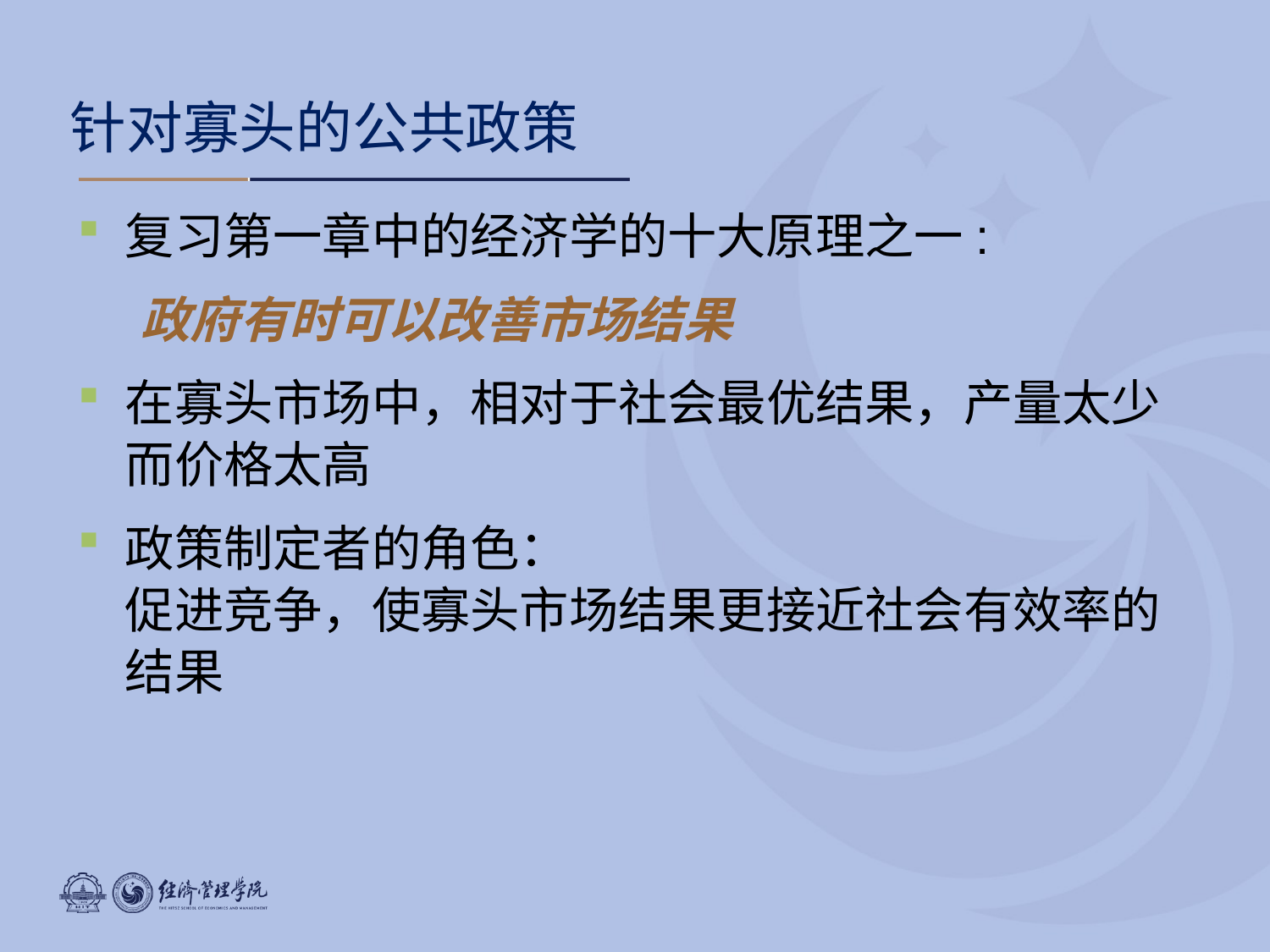

针对寡头的公共政策
复习第一章中的经济学的十大原理之一:
政府有时可以改善市场结果
在寡头市场中，相对于社会最优结果，产量太少而价格太高
政策制定者的角色：
促进竞争，使寡头市场结果更接近社会有效率的结果